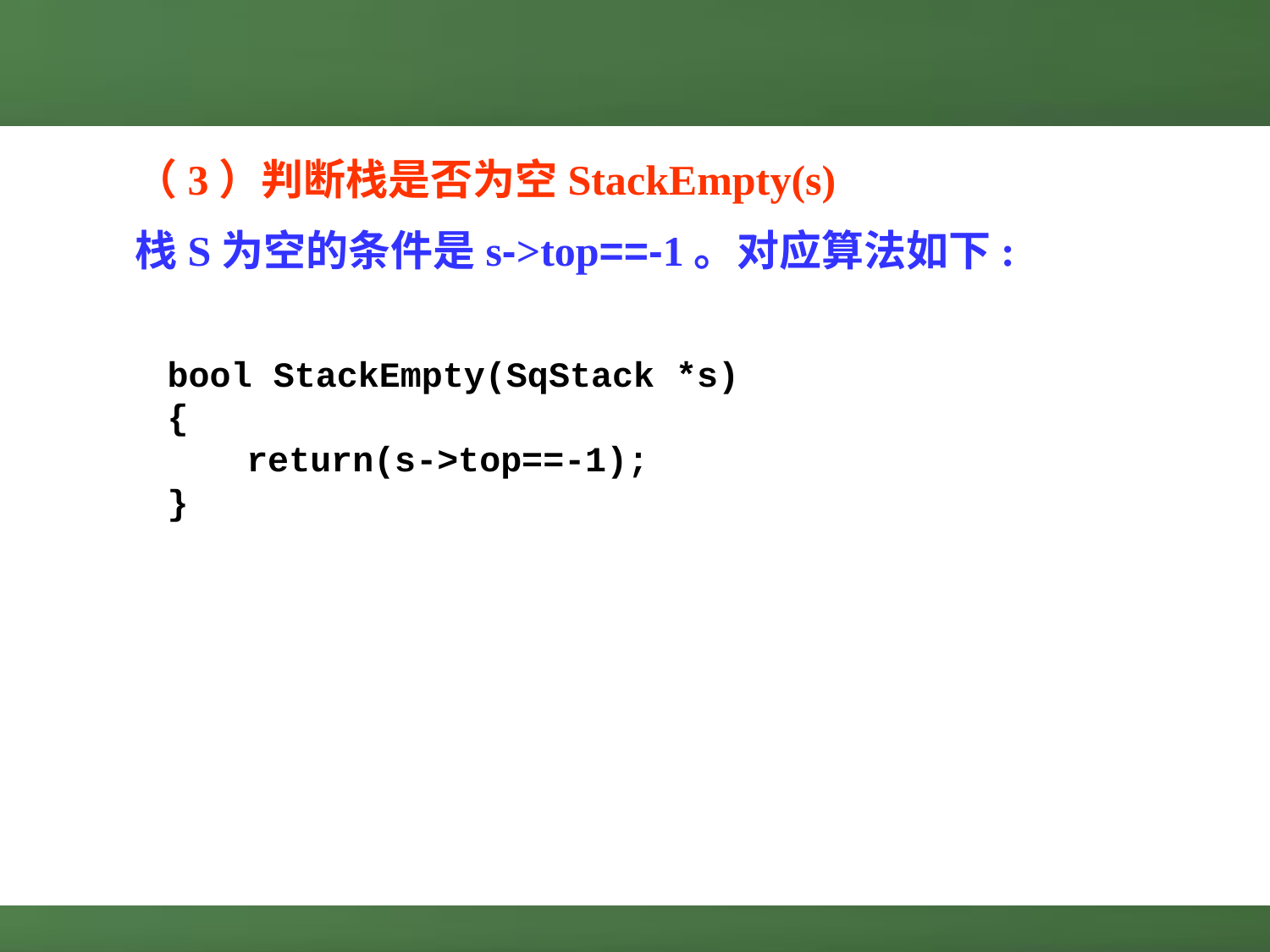

（3）判断栈是否为空StackEmpty(s)
     栈S为空的条件是s->top==-1。对应算法如下:
bool StackEmpty(SqStack *s)
{
　　return(s->top==-1);
}